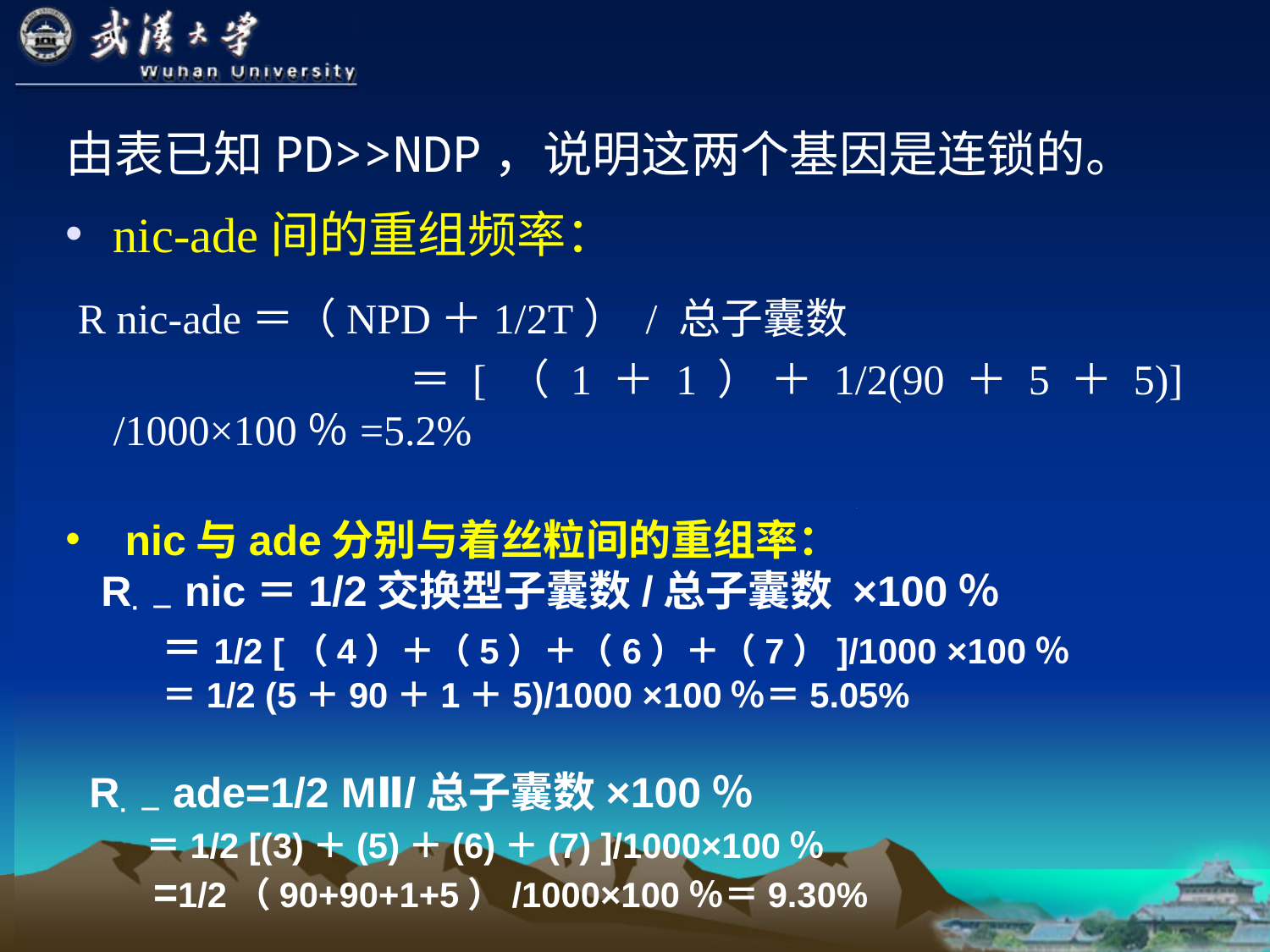

由表已知PD>>NDP，说明这两个基因是连锁的。
nic-ade间的重组频率：
 R nic-ade＝（NPD＋1/2T） / 总子囊数
                ＝[（1＋1）＋1/2(90＋5＋5)] /1000×100％=5.2%

 nic与ade分别与着丝粒间的重组率：
   R·－nic＝1/2交换型子囊数/总子囊数 ×100％
         ＝1/2 [（4）＋（5）＋（6）＋（7）]/1000 ×100％
           ＝1/2 (5＋90＋1＋5)/1000 ×100％＝5.05%

  R·－ade=1/2 MⅡ/总子囊数×100％
         ＝1/2 [(3)＋(5)＋(6)＋(7) ]/1000×100％
         =1/2（90+90+1+5）/1000×100％＝9.30%